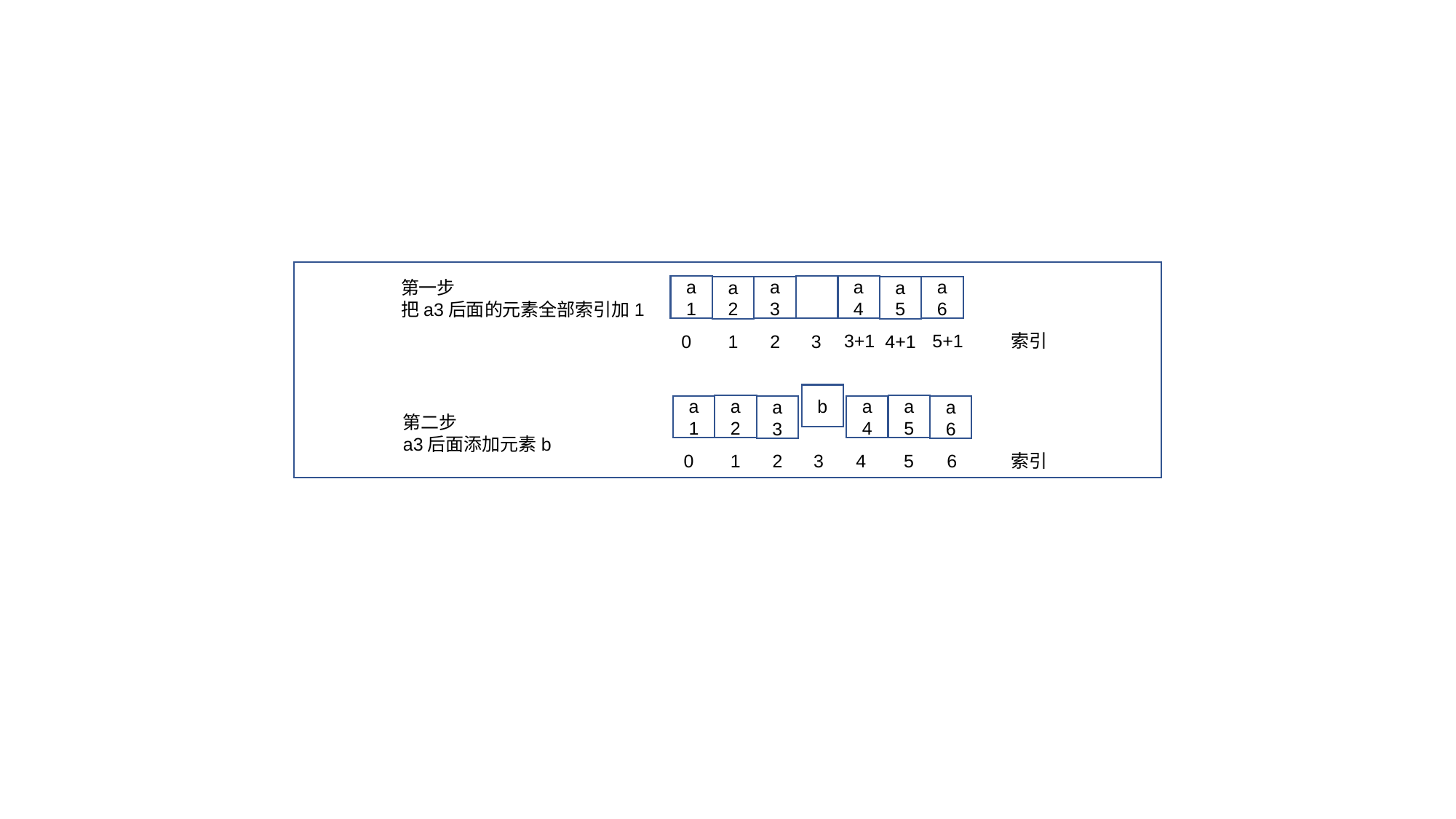

第一步
把a3后面的元素全部索引加1
a1
a3
a2
a4
a6
a5

索引
3+1
5+1
2
0
3
4+1
1
b
a2
a1
a3
a5
a4
a6
5
索引
3
4
2
0
1
第二步
a3后面添加元素b
6